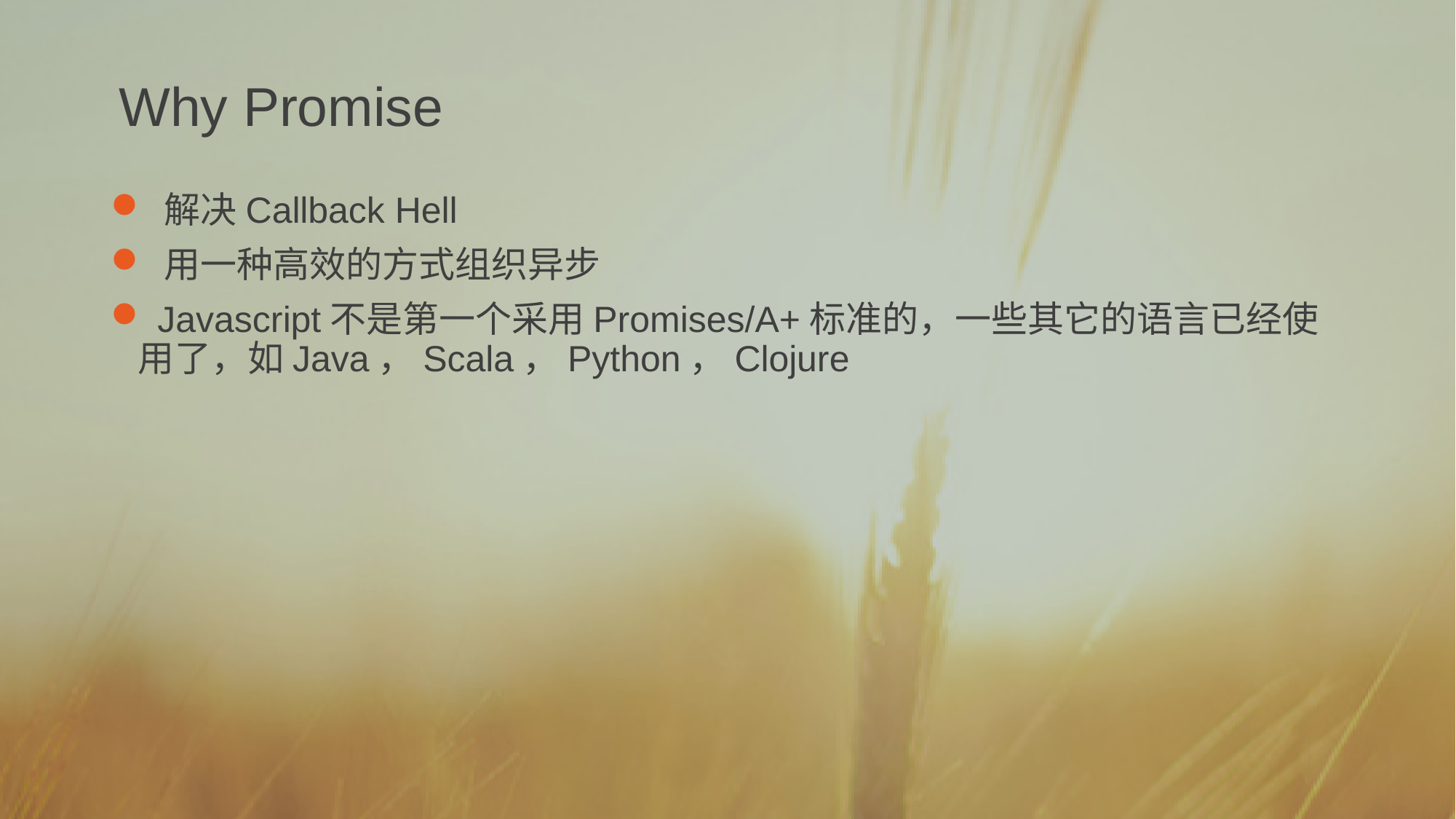

Why Promise
 解决Callback Hell
 用一种高效的方式组织异步
 Javascript不是第一个采用Promises/A+标准的，一些其它的语言已经使用了，如Java，Scala，Python，Clojure